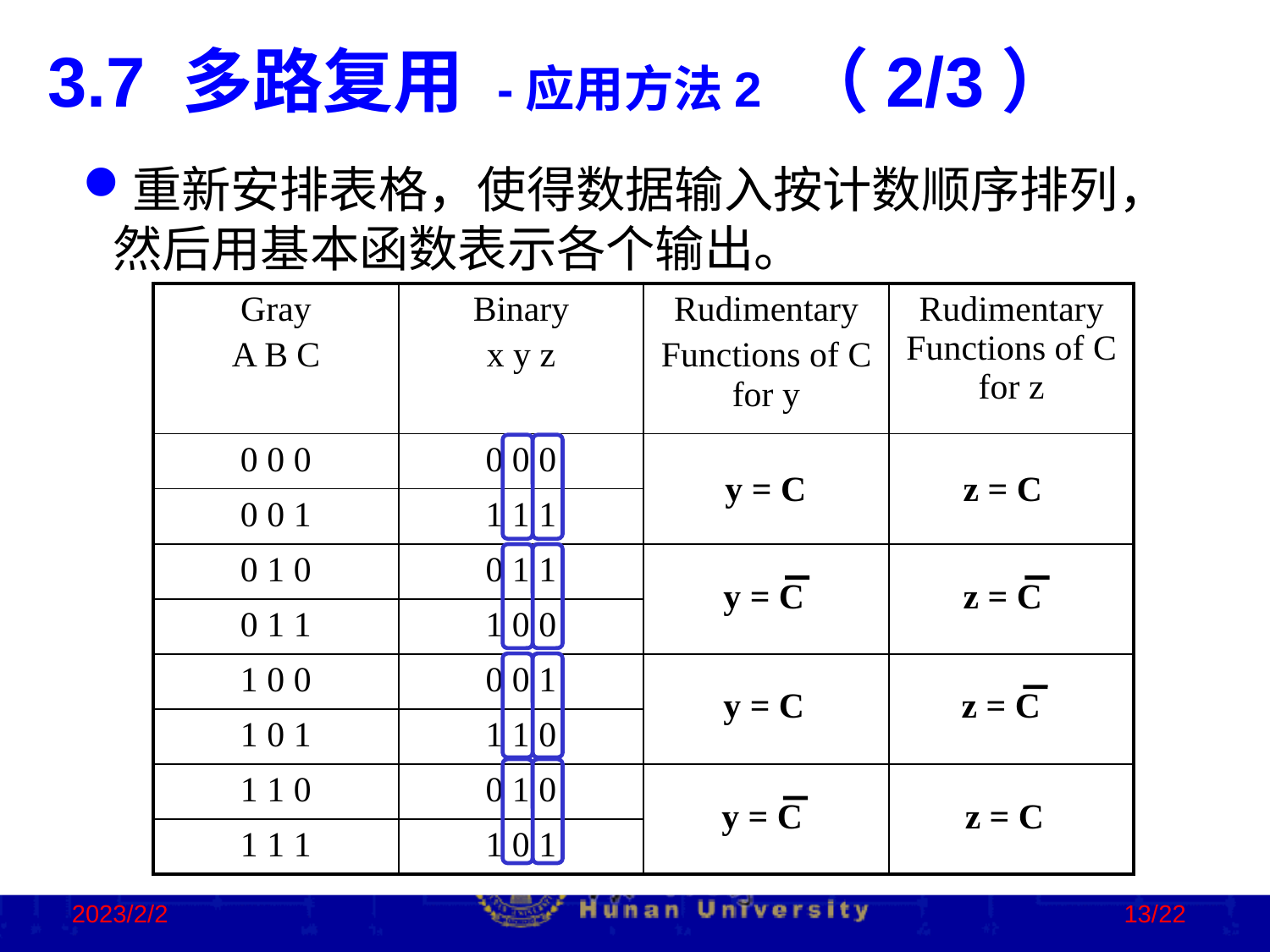

3.7 多路复用 -应用方法2 （2/3）
重新安排表格，使得数据输入按计数顺序排列，然后用基本函数表示各个输出。
| Gray A B C | Binary x y z | Rudimentary Functions of C for y | Rudimentary Functions of C for z |
| --- | --- | --- | --- |
| 0 0 0 | 0 0 0 |  |  |
| 0 0 1 | 1 1 1 |  |  |
| 0 1 0 | 0 1 1 |  |  |
| 0 1 1 | 1 0 0 |  |  |
| 1 0 0 | 0 0 1 |  |  |
| 1 0 1 | 1 1 0 |  |  |
| 1 1 0 | 0 1 0 |  |  |
| 1 1 1 | 1 0 1 |  |  |

y = C

z = C

y = C

z = C

y = C

z = C

y = C

z = C
2023/2/2
13/22